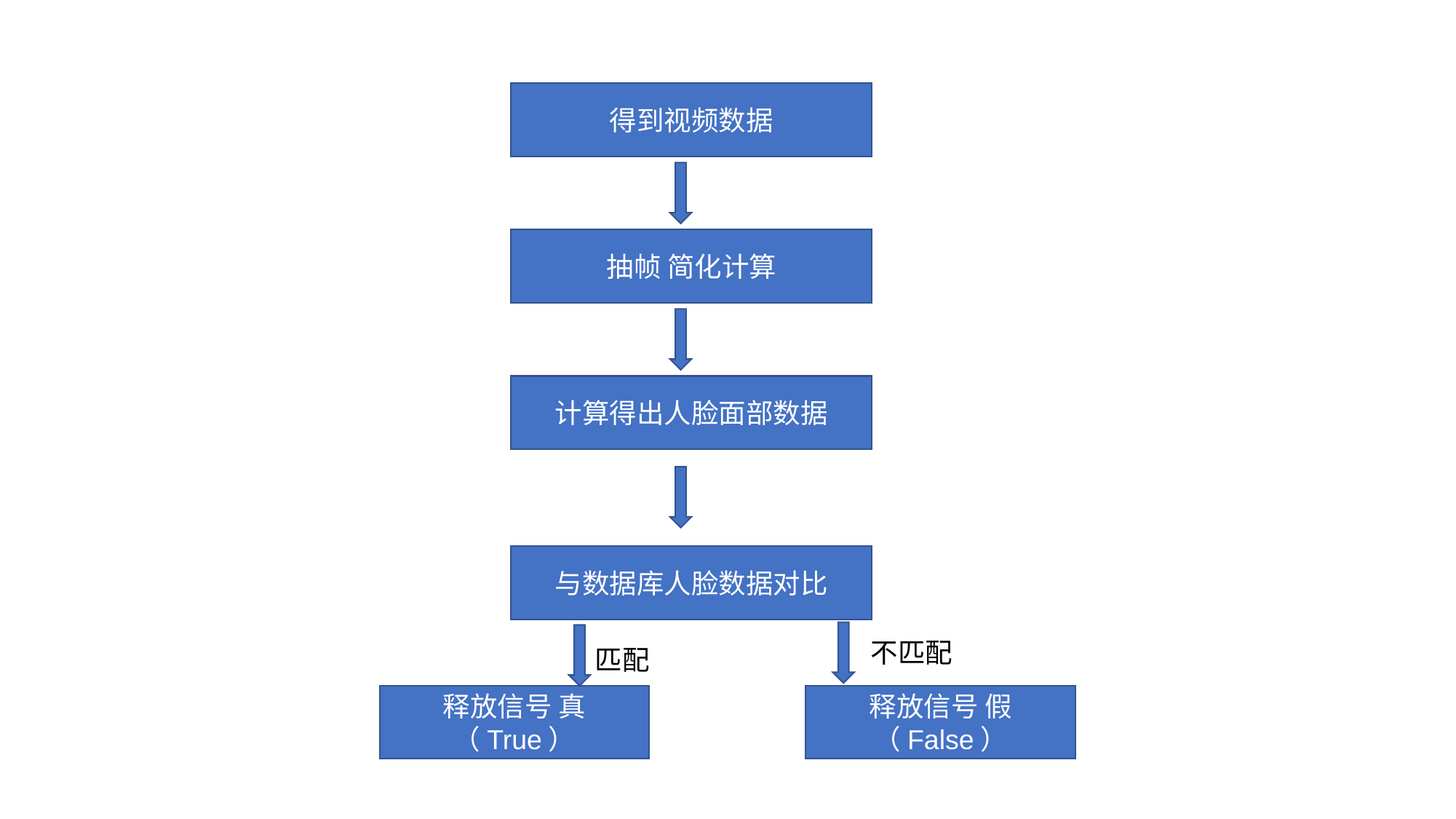

得到视频数据

抽帧 简化计算

计算得出人脸面部数据

与数据库人脸数据对比

不匹配
匹配
释放信号 真（True）
释放信号 假（False）